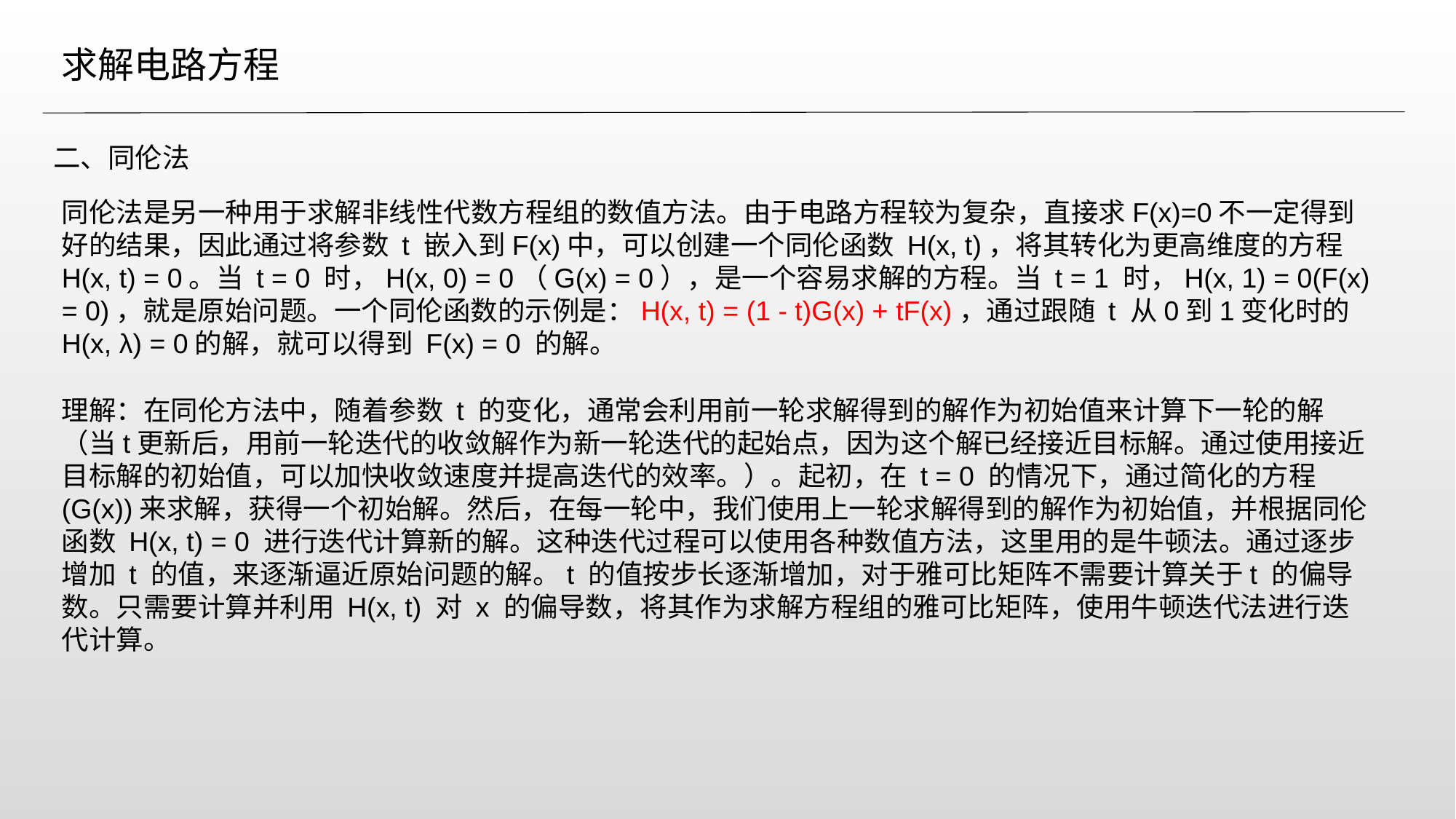

求解电路方程

二、同伦法
同伦法是另一种用于求解非线性代数方程组的数值方法。由于电路方程较为复杂，直接求F(x)=0不一定得到好的结果，因此通过将参数 t 嵌入到F(x)中，可以创建一个同伦函数 H(x, t)，将其转化为更高维度的方程H(x, t) = 0。当 t = 0 时，H(x, 0) = 0（G(x) = 0），是一个容易求解的方程。当 t = 1 时，H(x, 1) = 0(F(x) = 0)，就是原始问题。一个同伦函数的示例是：H(x, t) = (1 - t)G(x) + tF(x)，通过跟随 t 从0到1变化时的H(x, λ) = 0的解，就可以得到 F(x) = 0 的解。
理解：在同伦方法中，随着参数 t 的变化，通常会利用前一轮求解得到的解作为初始值来计算下一轮的解（当t更新后，用前一轮迭代的收敛解作为新一轮迭代的起始点，因为这个解已经接近目标解。通过使用接近目标解的初始值，可以加快收敛速度并提高迭代的效率。）。起初，在 t = 0 的情况下，通过简化的方程(G(x))来求解，获得一个初始解。然后，在每一轮中，我们使用上一轮求解得到的解作为初始值，并根据同伦函数 H(x, t) = 0 进行迭代计算新的解。这种迭代过程可以使用各种数值方法，这里用的是牛顿法。通过逐步增加 t 的值，来逐渐逼近原始问题的解。t 的值按步长逐渐增加，对于雅可比矩阵不需要计算关于t 的偏导数。只需要计算并利用 H(x, t) 对 x 的偏导数，将其作为求解方程组的雅可比矩阵，使用牛顿迭代法进行迭代计算。